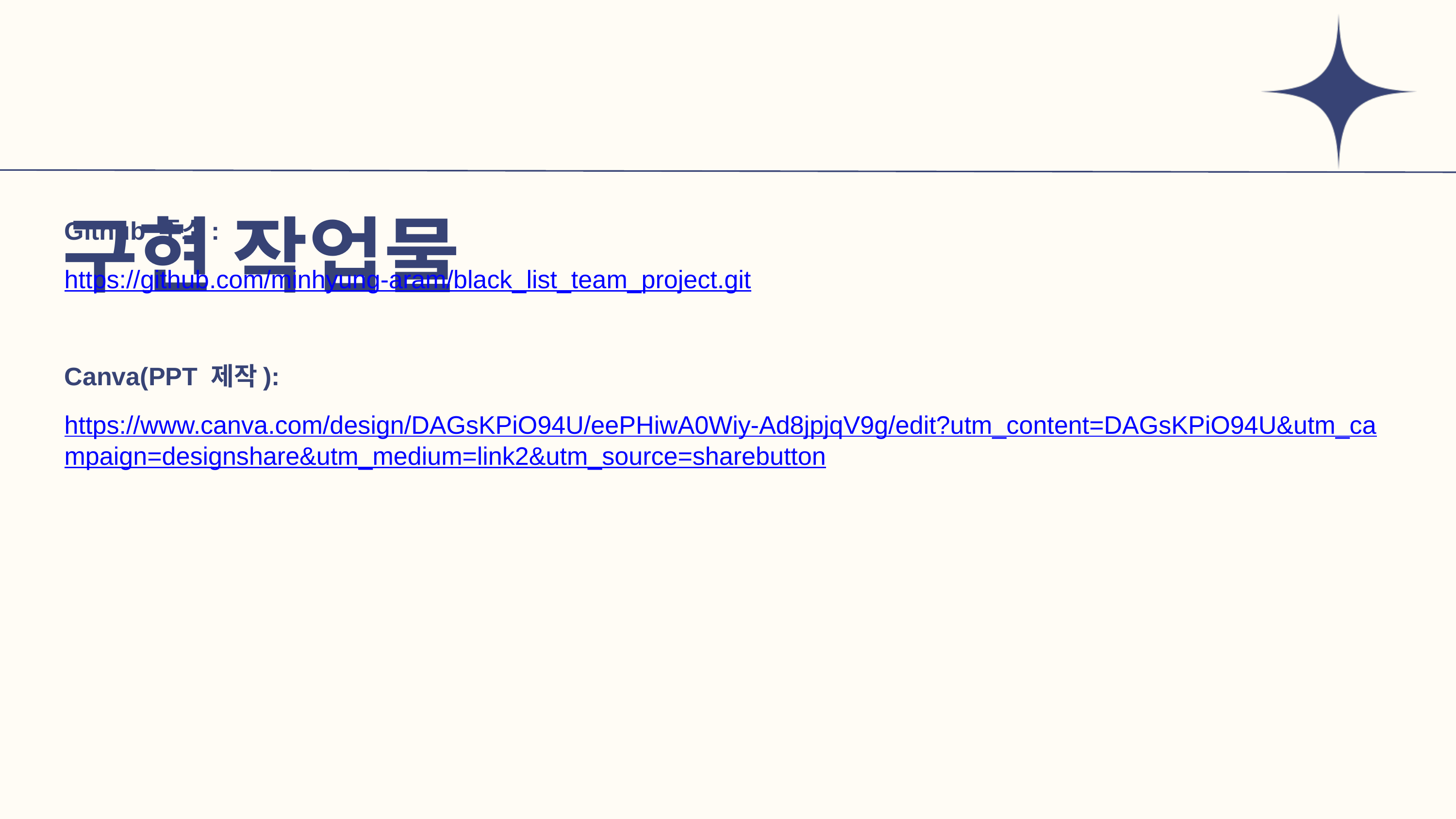

구현 작업물
Github 주소:
https://github.com/minhyung-aram/black_list_team_project.git

Canva(PPT 제작):
https://www.canva.com/design/DAGsKPiO94U/eePHiwA0Wiy-Ad8jpjqV9g/edit?utm_content=DAGsKPiO94U&utm_campaign=designshare&utm_medium=link2&utm_source=sharebutton